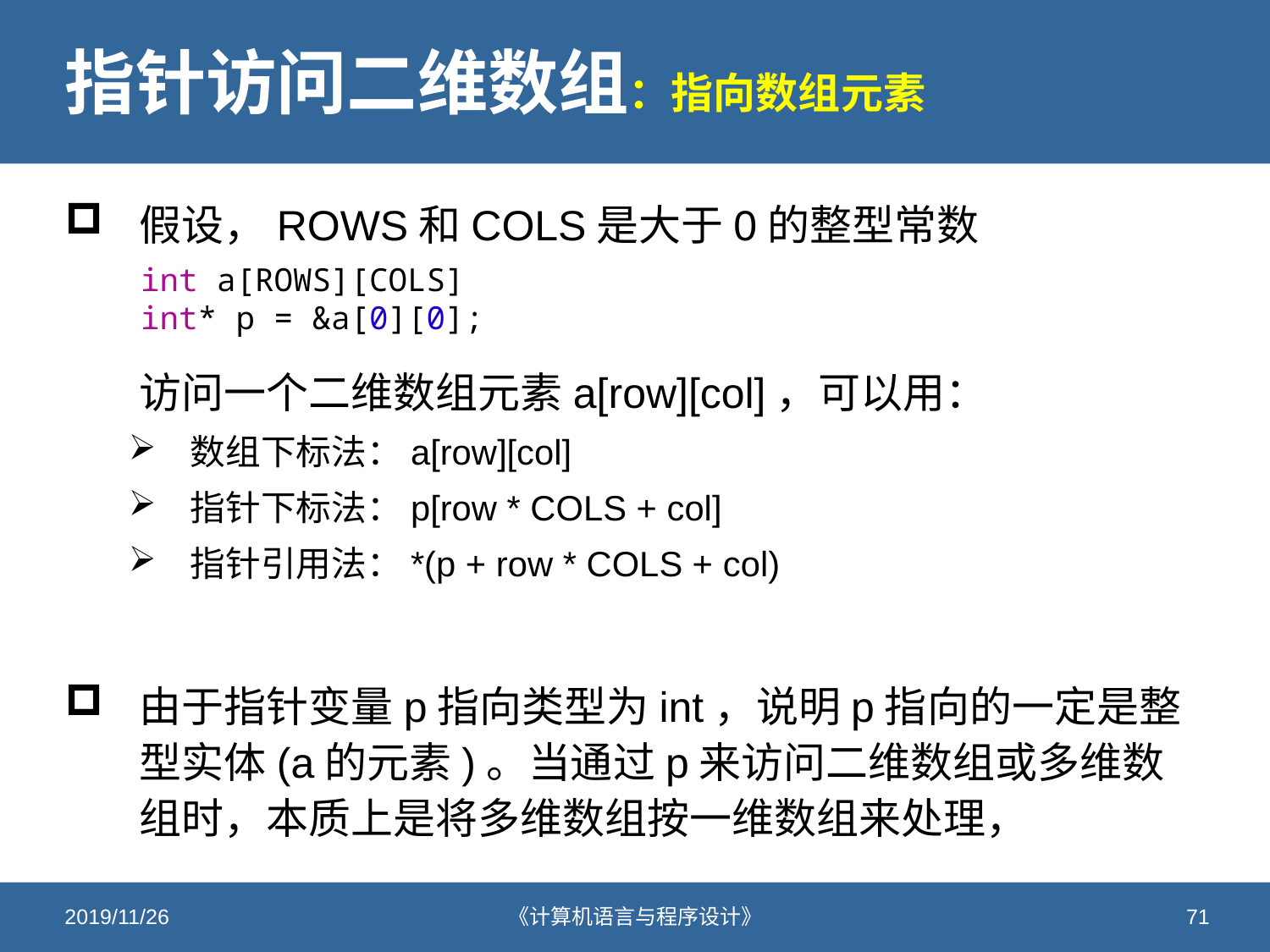

# 指针访问二维数组：指向数组元素
假设，ROWS和COLS是大于0的整型常数
访问一个二维数组元素a[row][col]，可以用：
数组下标法：a[row][col]
指针下标法：p[row * COLS + col]
指针引用法：*(p + row * COLS + col)

由于指针变量p指向类型为int，说明p指向的一定是整型实体(a的元素)。当通过p来访问二维数组或多维数组时，本质上是将多维数组按一维数组来处理，
    int a[ROWS][COLS]
    int* p = &a[0][0];
2019/11/26
《计算机语言与程序设计》
71